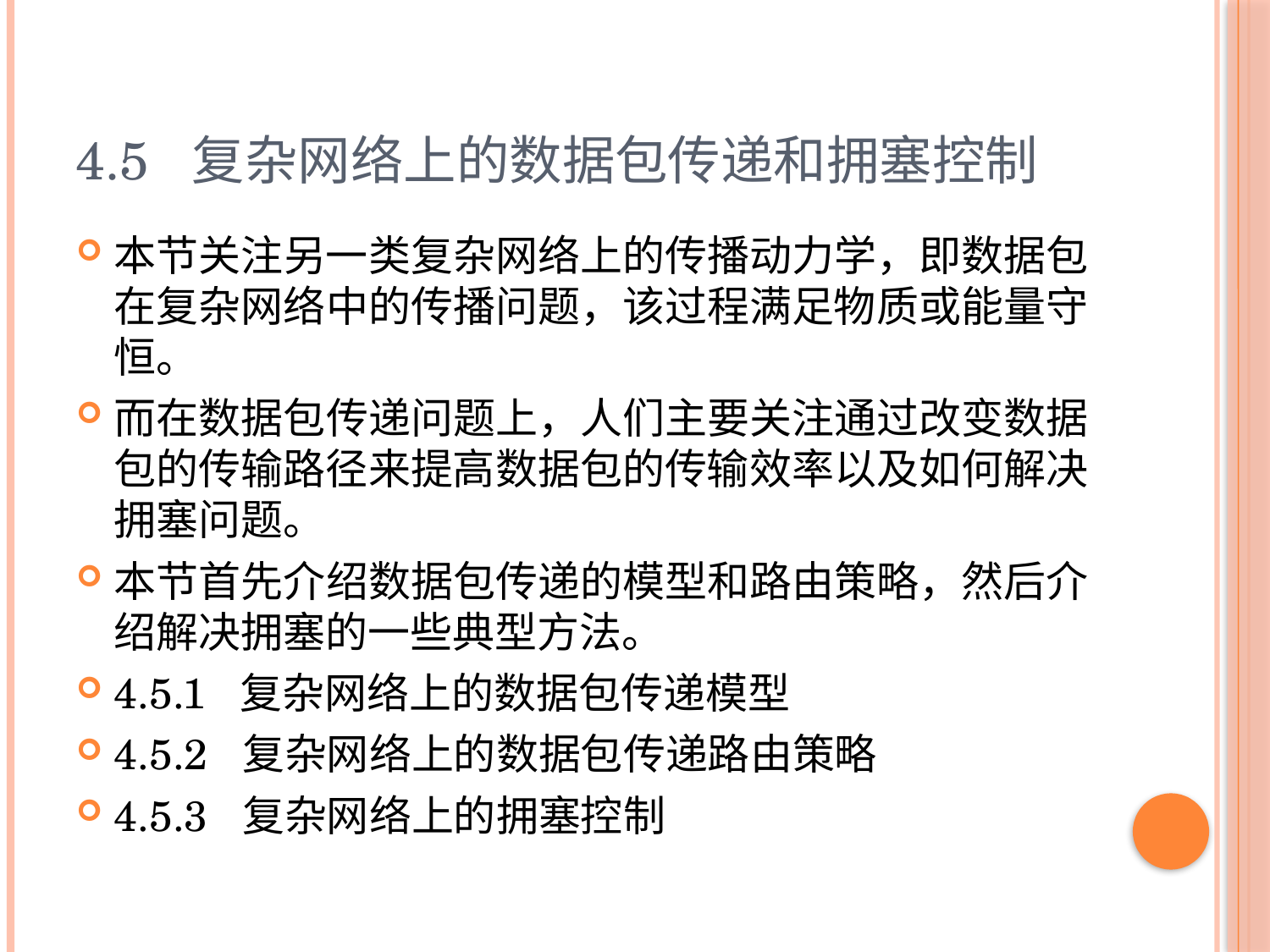

# 4.5  复杂网络上的数据包传递和拥塞控制
本节关注另一类复杂网络上的传播动力学，即数据包在复杂网络中的传播问题，该过程满足物质或能量守恒。
而在数据包传递问题上，人们主要关注通过改变数据包的传输路径来提高数据包的传输效率以及如何解决拥塞问题。
本节首先介绍数据包传递的模型和路由策略，然后介绍解决拥塞的一些典型方法。
4.5.1  复杂网络上的数据包传递模型
4.5.2  复杂网络上的数据包传递路由策略
4.5.3  复杂网络上的拥塞控制